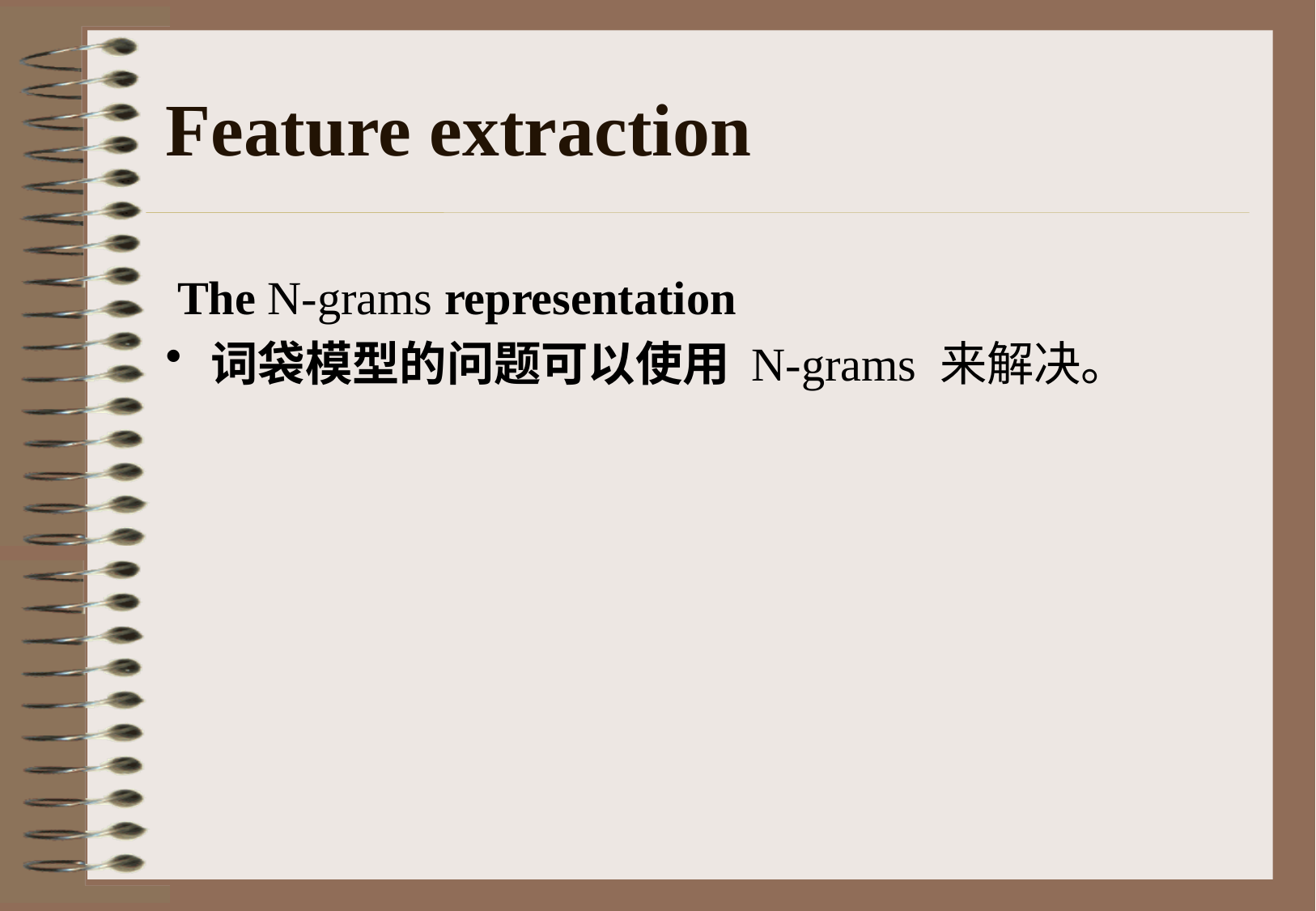

# Feature extraction
 The N-grams representation
词袋模型的问题可以使用 N-grams 来解决。